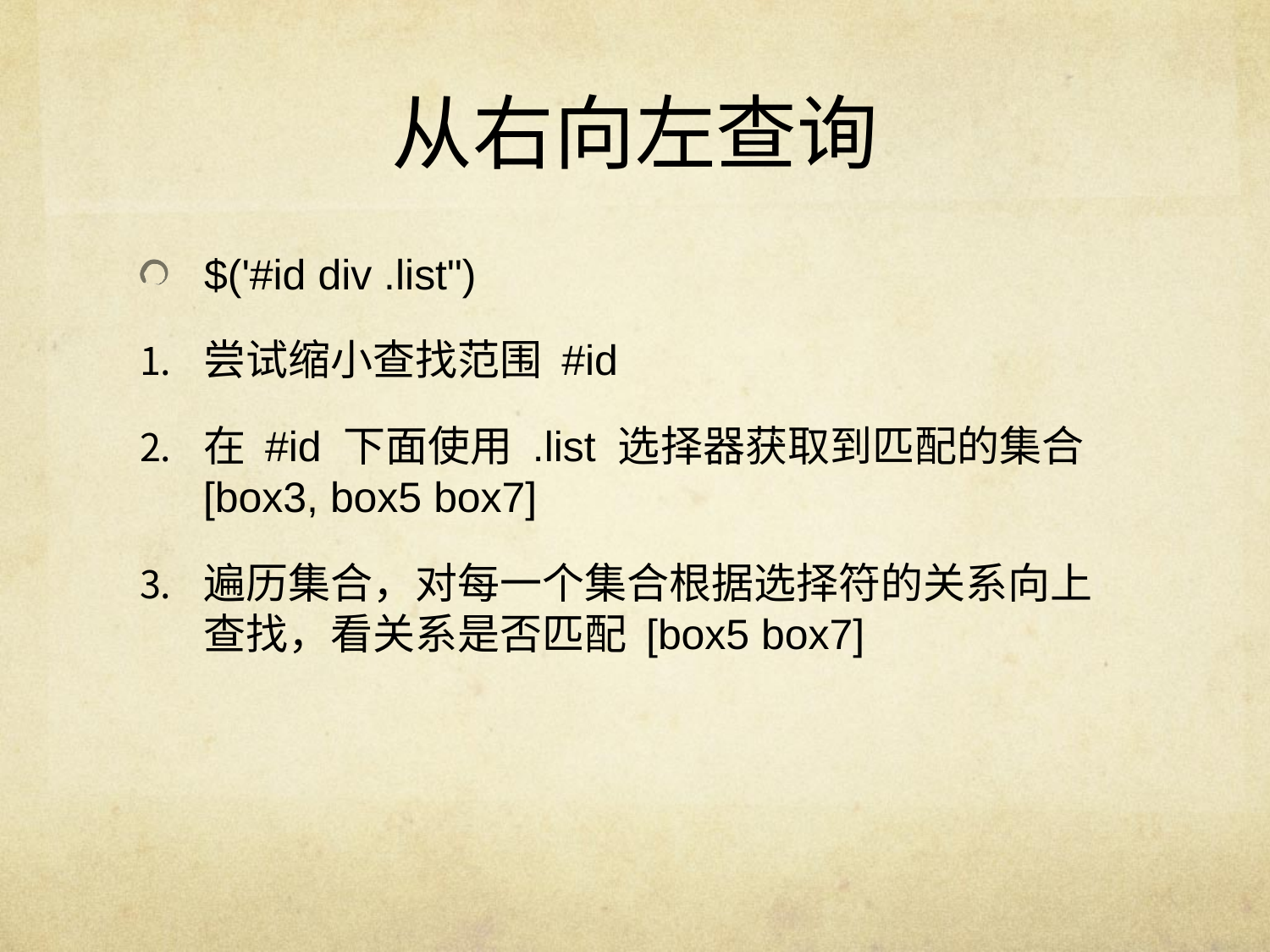

# 从右向左查询
$('#id div .list")
尝试缩小查找范围 #id
在 #id 下面使用 .list 选择器获取到匹配的集合 [box3, box5 box7]
遍历集合，对每一个集合根据选择符的关系向上查找，看关系是否匹配 [box5 box7]